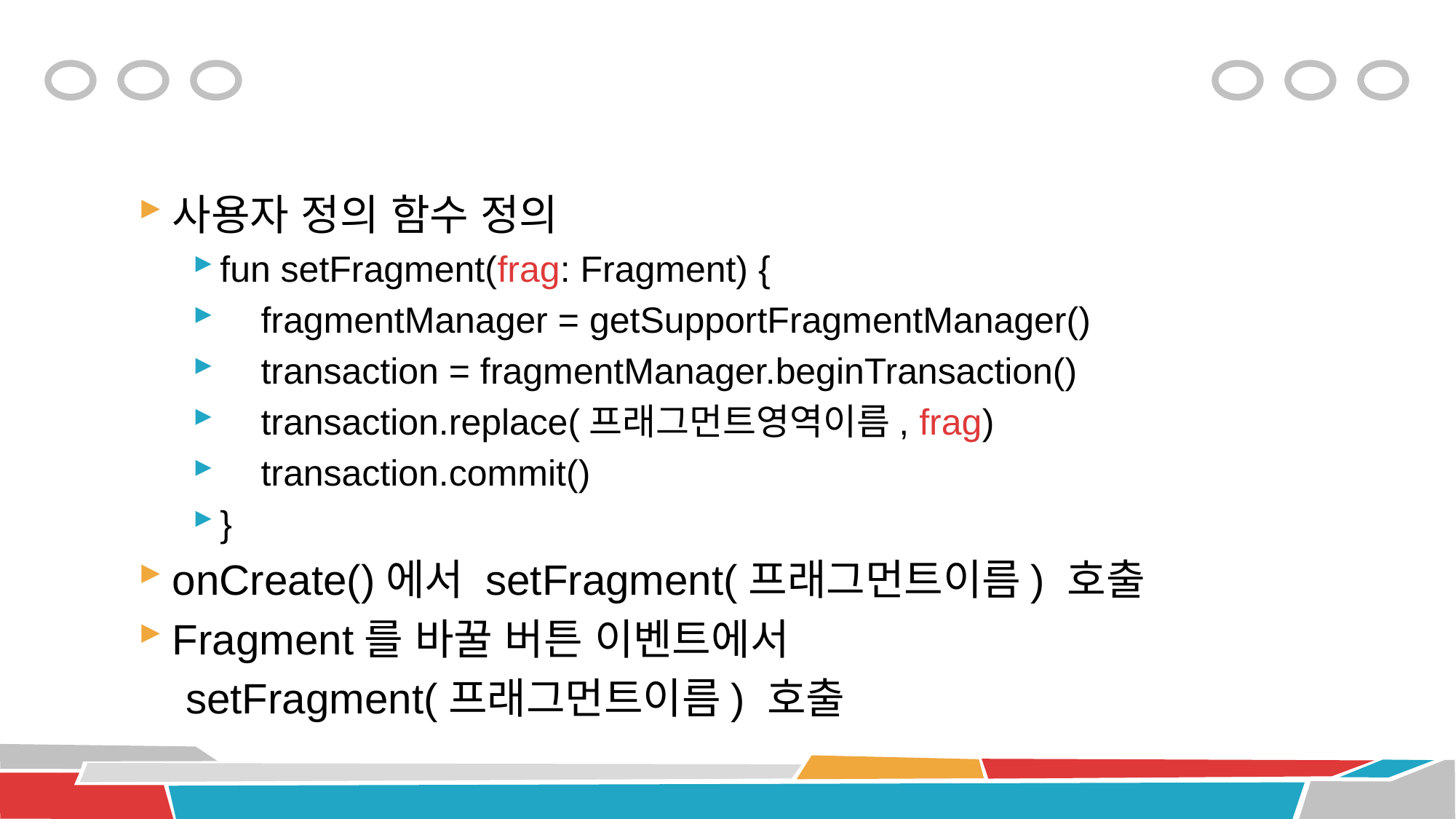

#
사용자 정의 함수 정의
fun setFragment(frag: Fragment) {
    fragmentManager = getSupportFragmentManager()
    transaction = fragmentManager.beginTransaction()
    transaction.replace(프래그먼트영역이름, frag)
    transaction.commit()
}
onCreate()에서 setFragment(프래그먼트이름) 호출
Fragment를 바꿀 버튼 이벤트에서
    setFragment(프래그먼트이름) 호출